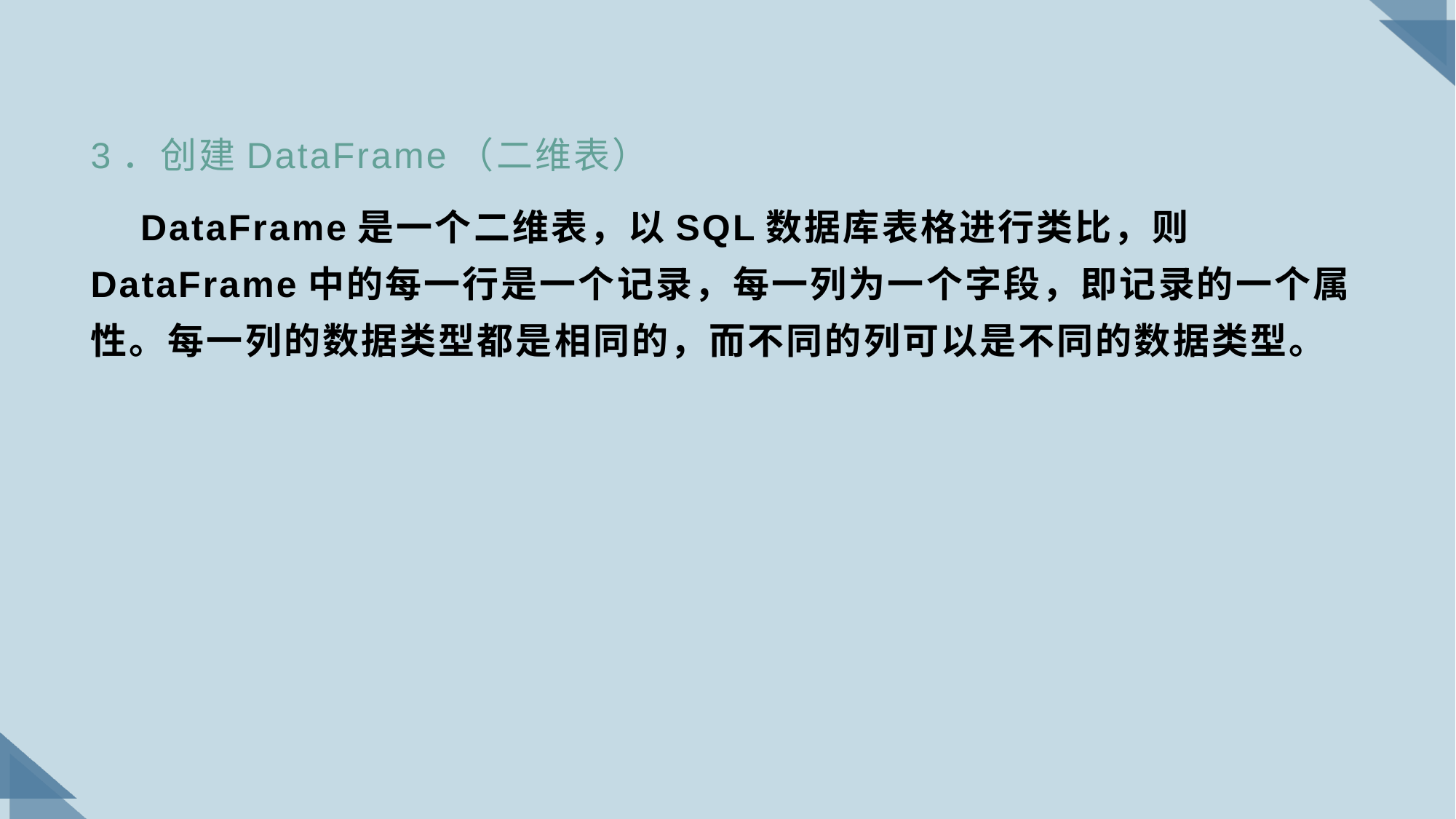

3．创建DataFrame（二维表）
    DataFrame是一个二维表，以SQL数据库表格进行类比，则DataFrame中的每一行是一个记录，每一列为一个字段，即记录的一个属性。每一列的数据类型都是相同的，而不同的列可以是不同的数据类型。